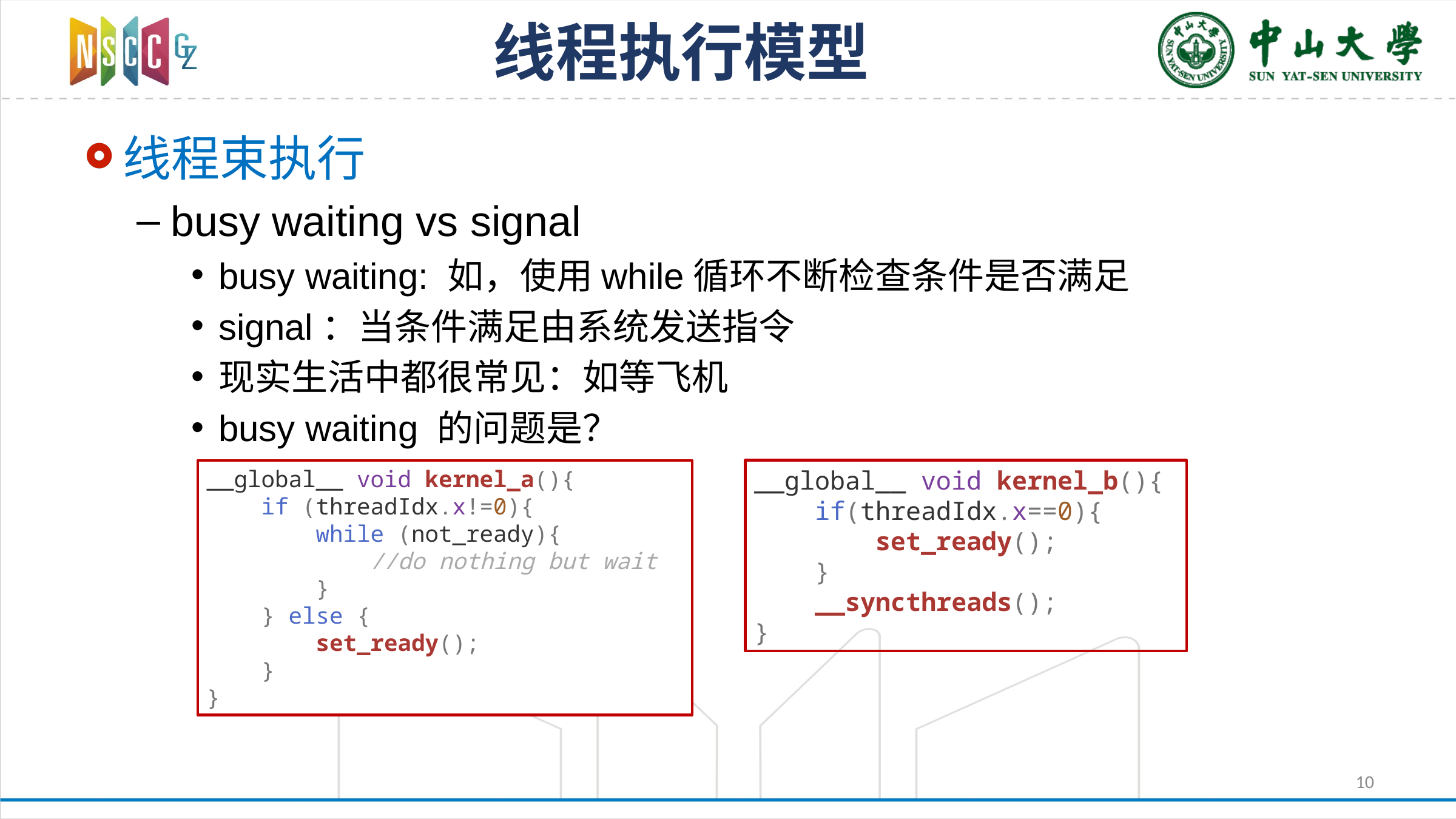

# 线程执行模型
线程束执行
busy waiting vs signal
busy waiting: 如，使用while循环不断检查条件是否满足
signal：当条件满足由系统发送指令
现实生活中都很常见：如等飞机
busy waiting 的问题是？

__global__ void kernel_b(){
    if(threadIdx.x==0){
        set_ready();
    }
    __syncthreads();
}
__global__ void kernel_a(){
    if (threadIdx.x!=0){
        while (not_ready){
            //do nothing but wait
        }
    } else {
        set_ready();
    }
}
10